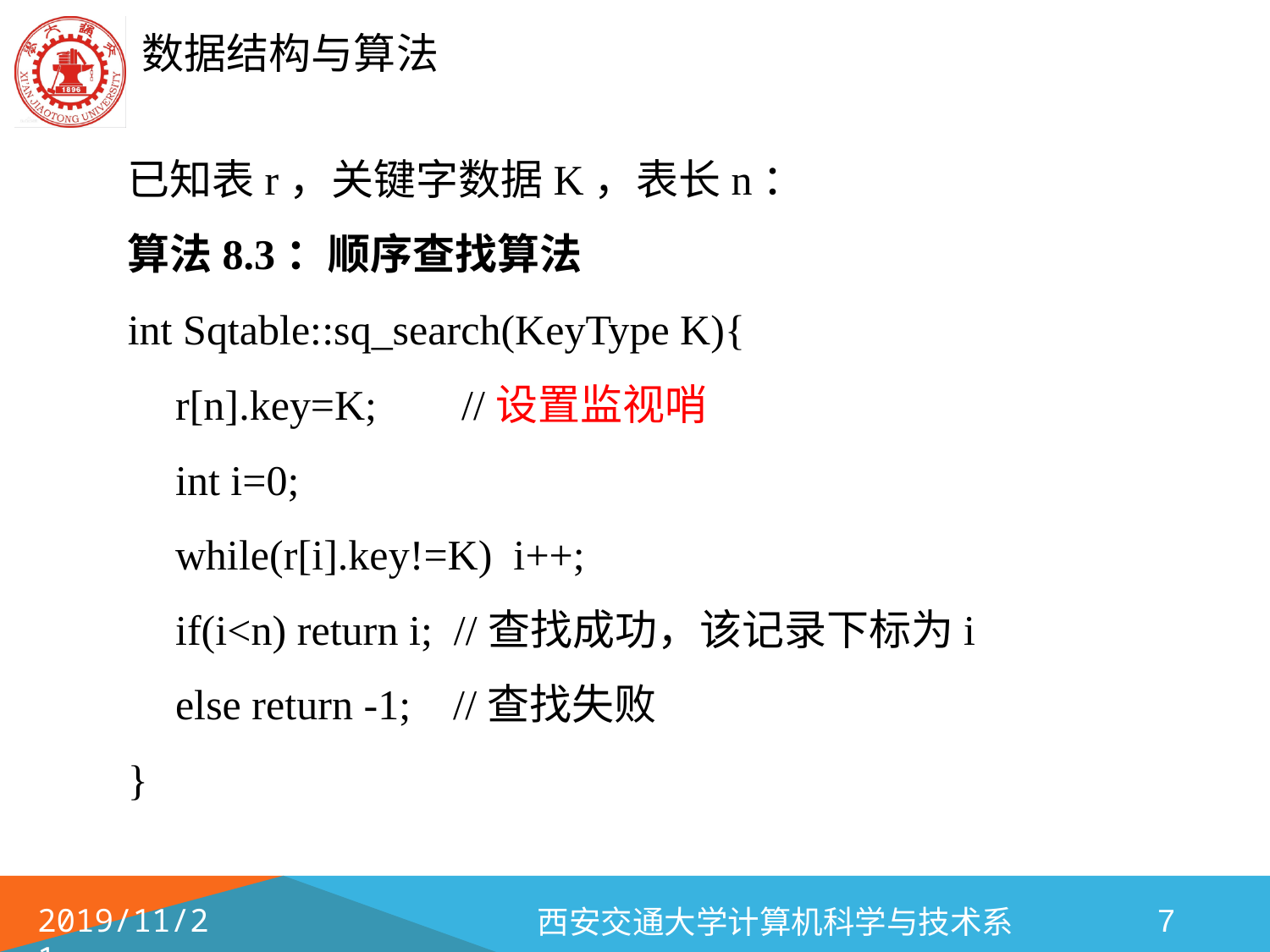

已知表r，关键字数据K，表长n：
算法8.3：顺序查找算法
int Sqtable::sq_search(KeyType K){
	r[n].key=K;        //设置监视哨
	int i=0;
	while(r[i].key!=K)  i++;
	if(i<n) return i;  //查找成功，该记录下标为i
	else return -1;    //查找失败
}